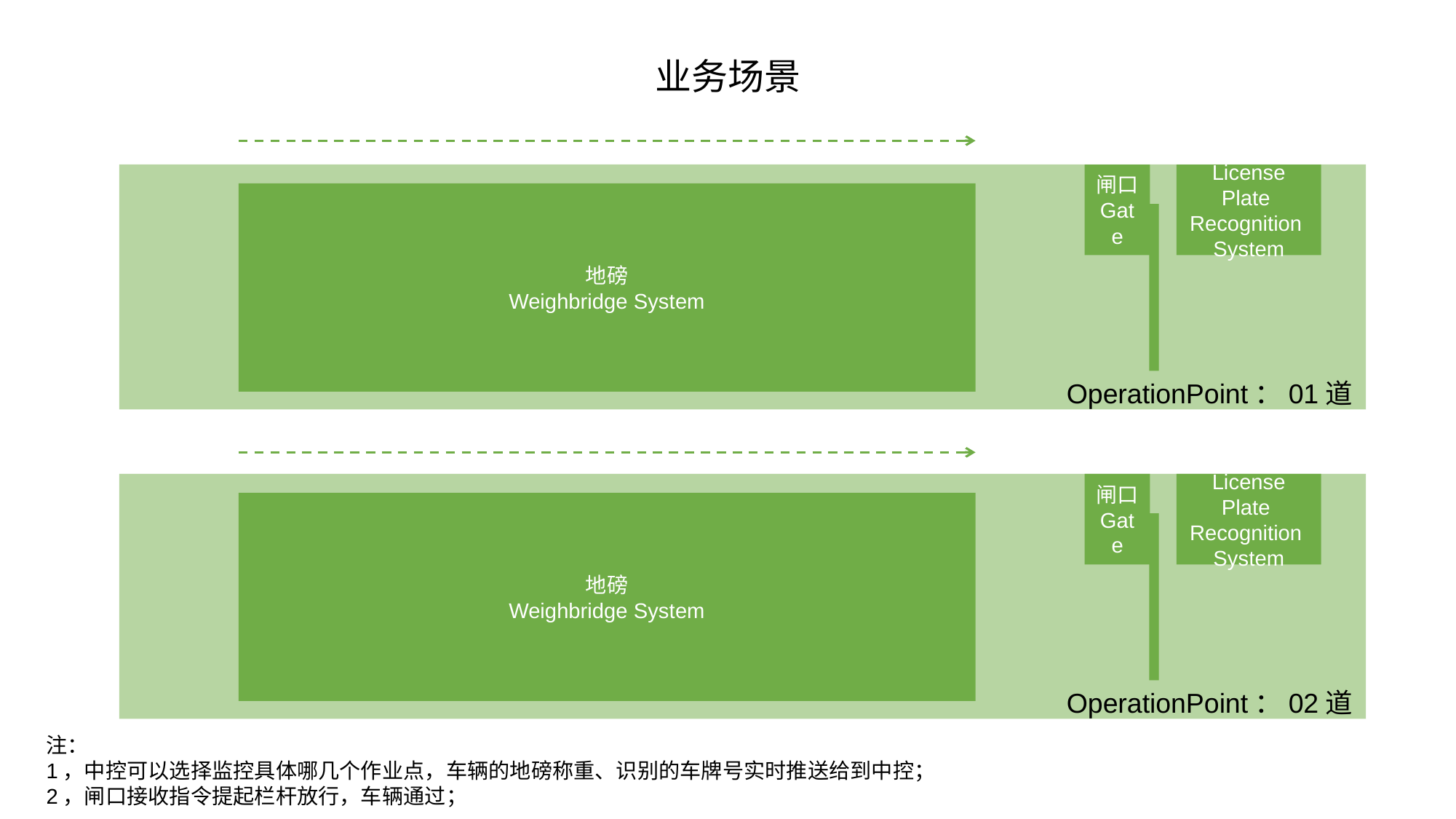

业务场景

闸口
Gate
License Plate  Recognition  System
地磅
Weighbridge System

OperationPoint：01道

闸口
Gate
License Plate  Recognition  System
地磅
Weighbridge System

OperationPoint：02道
注：
1，中控可以选择监控具体哪几个作业点，车辆的地磅称重、识别的车牌号实时推送给到中控；
2，闸口接收指令提起栏杆放行，车辆通过；